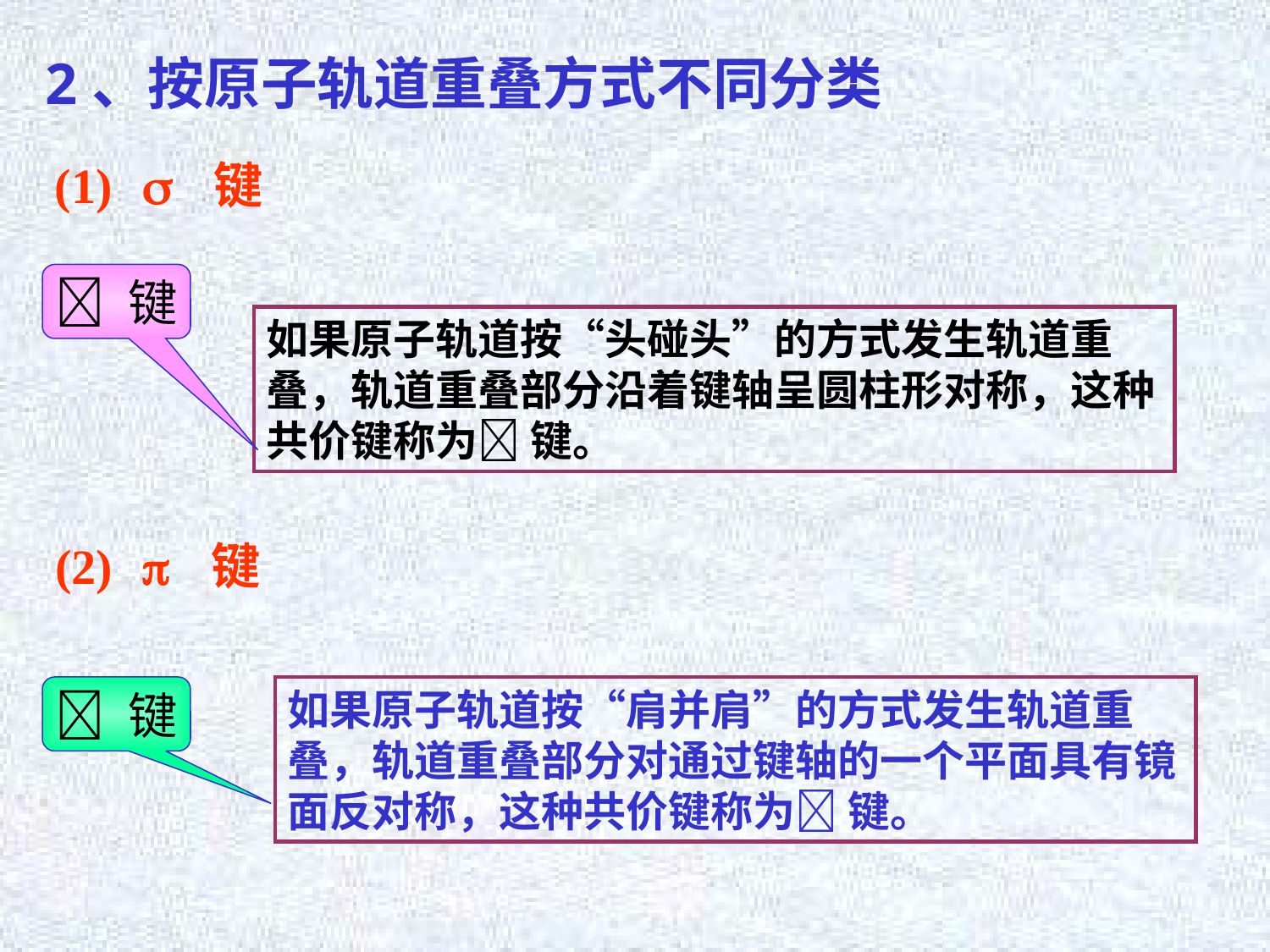

2、按原子轨道重叠方式不同分类
(1) σ 键
σ 键
如果原子轨道按“头碰头”的方式发生轨道重叠，轨道重叠部分沿着键轴呈圆柱形对称，这种共价键称为σ 键。
(2) π 键
π 键
如果原子轨道按“肩并肩”的方式发生轨道重叠，轨道重叠部分对通过键轴的一个平面具有镜面反对称，这种共价键称为π 键。